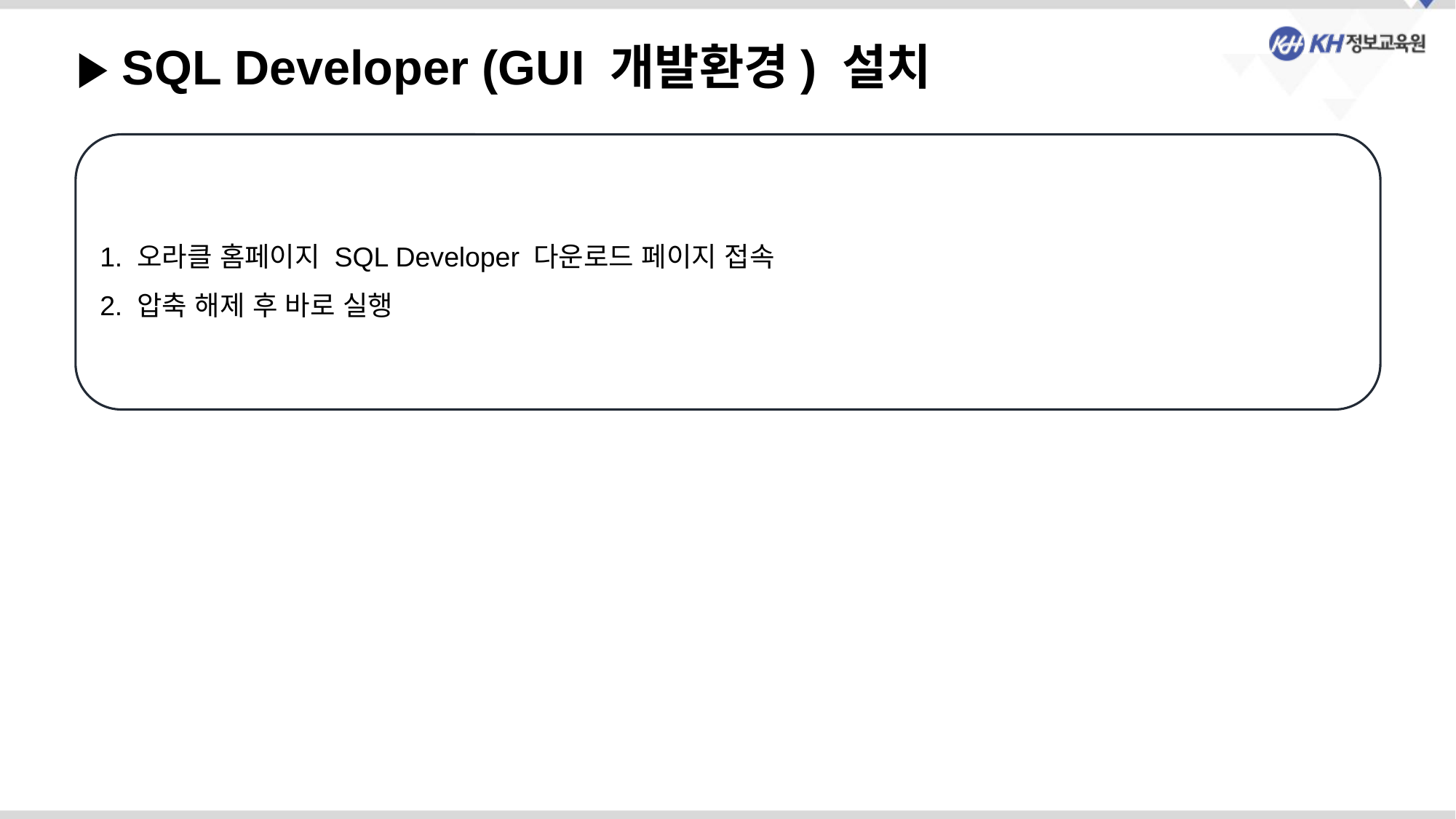

▶ SQL Developer (GUI 개발환경) 설치
1. 오라클 홈페이지 SQL Developer 다운로드 페이지 접속
2. 압축 해제 후 바로 실행